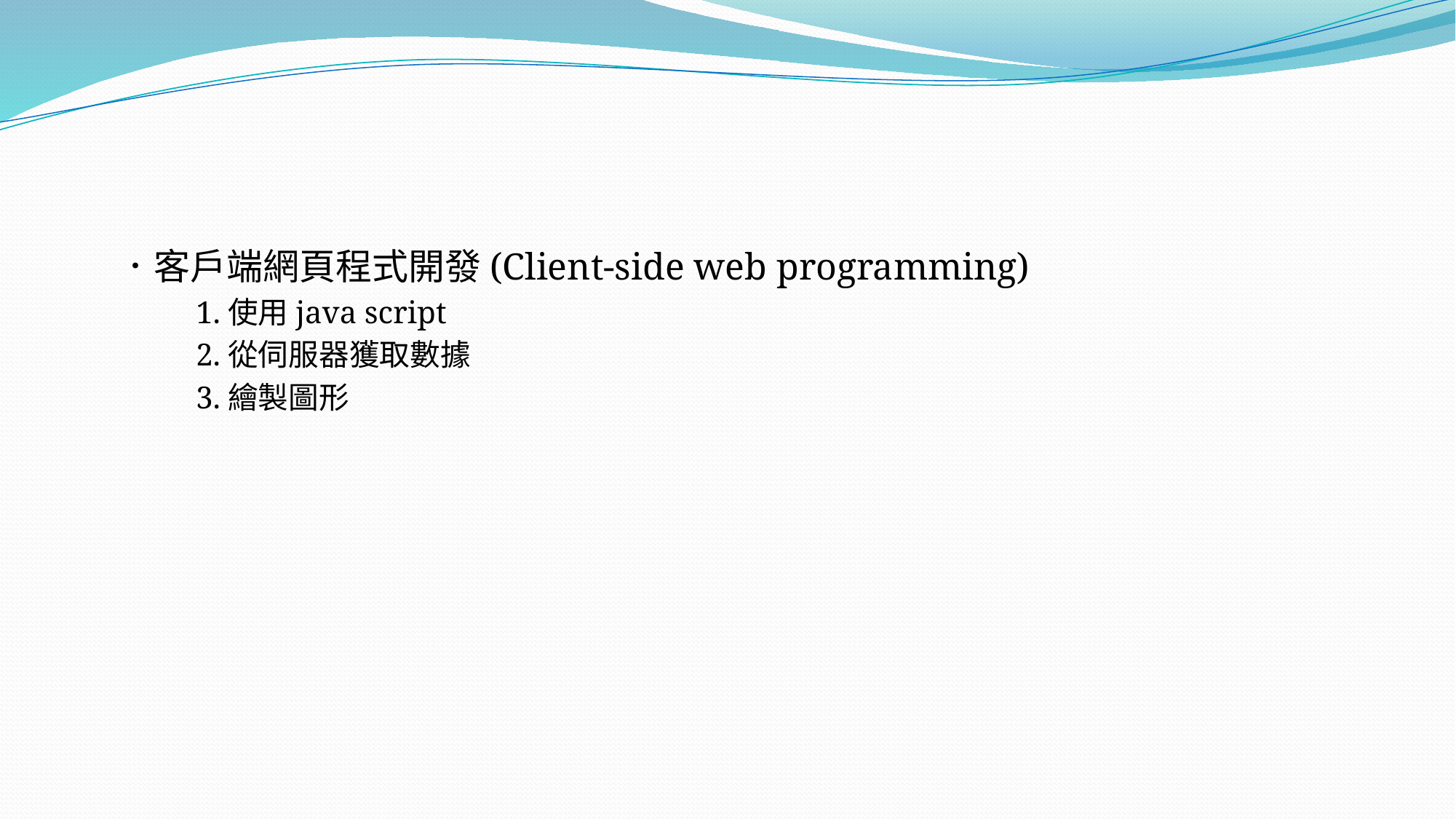

．客戶端網頁程式開發(Client-side web programming)
     　1.使用java script
     　2.從伺服器獲取數據
     　3.繪製圖形